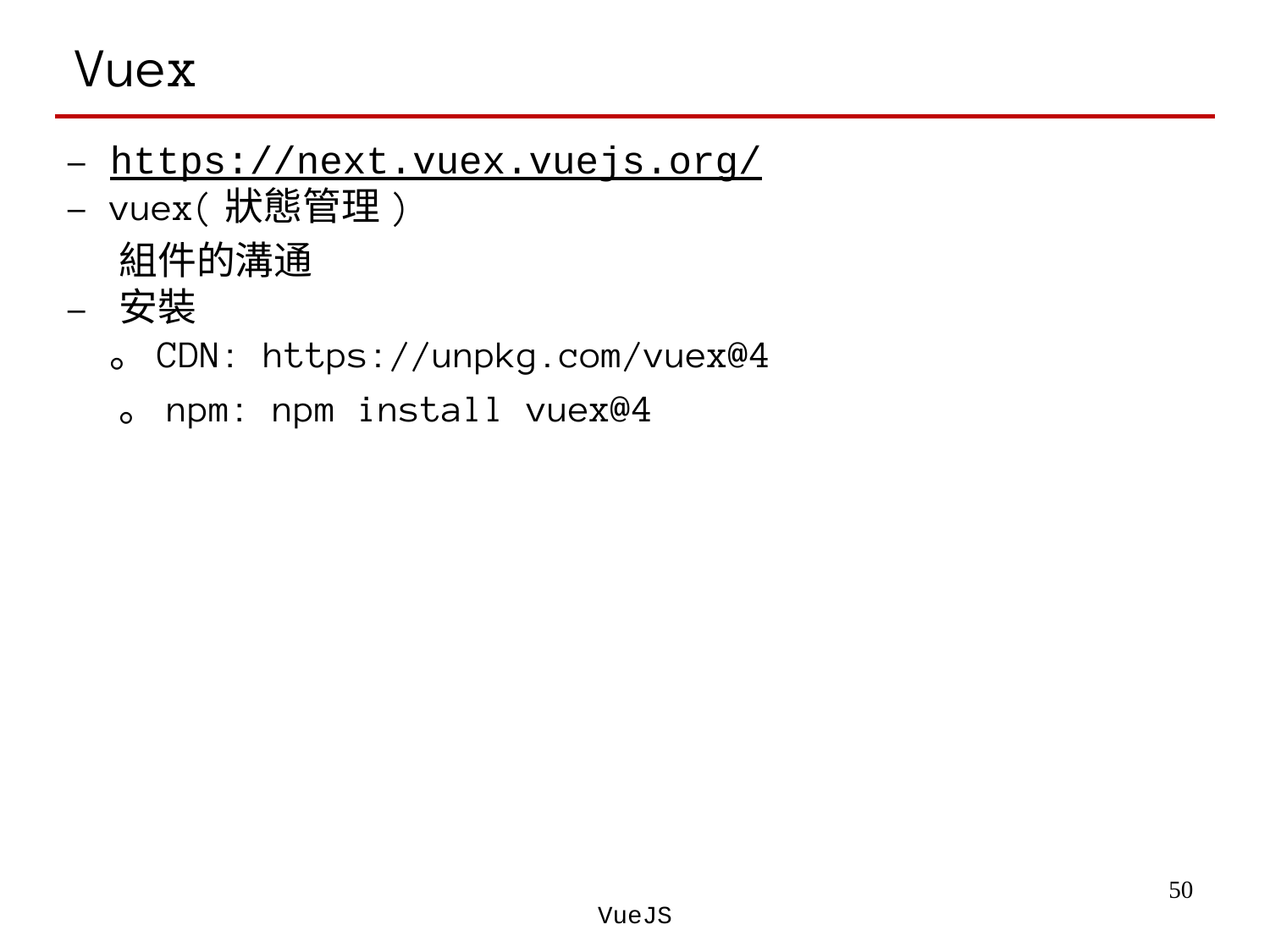

# Vuex
- https://next.vuex.vuejs.org/
- vuex(狀態管理)
  組件的溝通
- 安裝
  。CDN: https://unpkg.com/vuex@4
  。npm: npm install vuex@4
50
VueJS